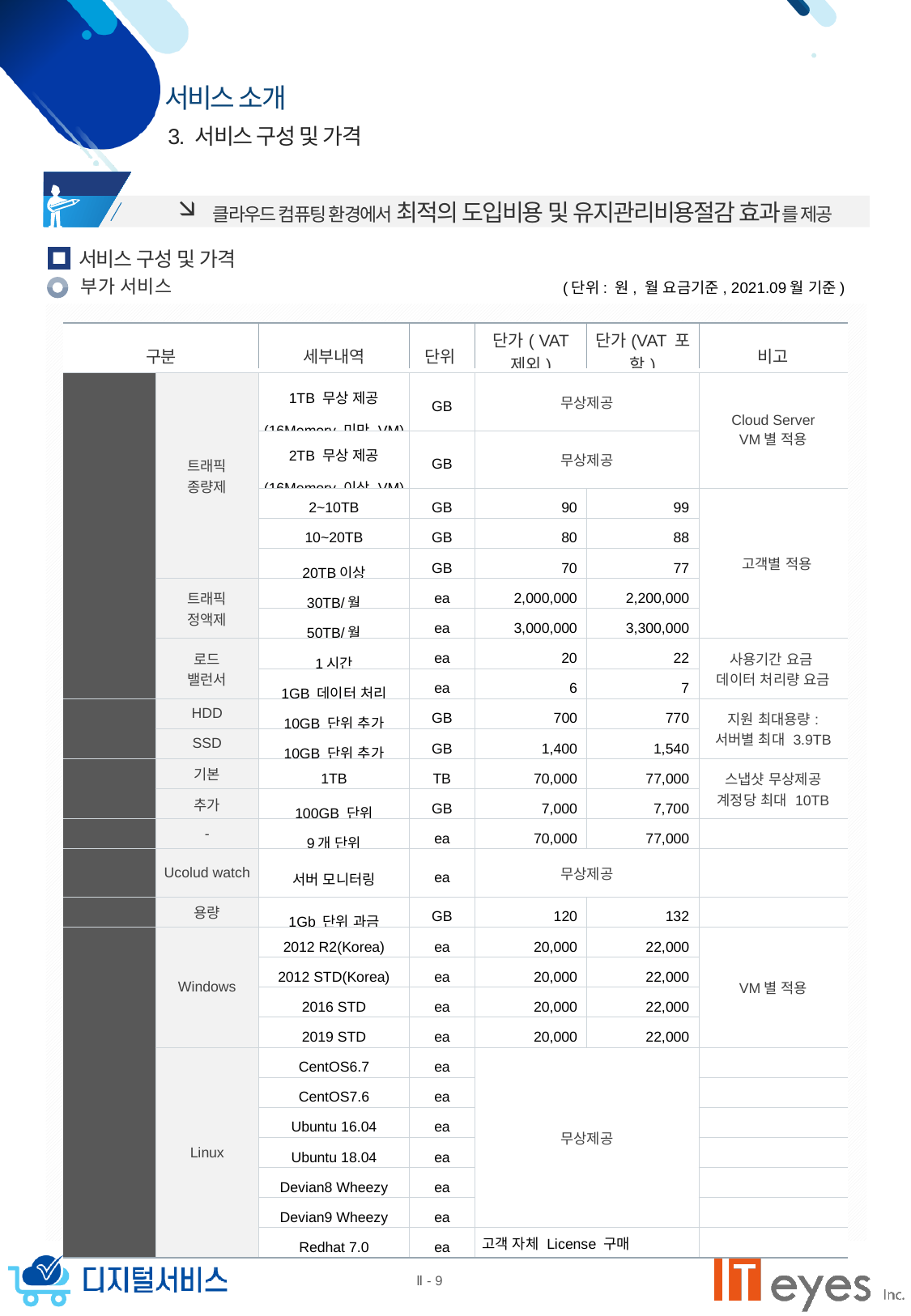

3. 서비스 구성 및 가격
 클라우드 컴퓨팅 환경에서 최적의 도입비용 및 유지관리비용절감 효과를 제공
서비스 구성 및 가격

부가 서비스

(단위: 원, 월 요금기준, 2021.09월 기준)

| 구분 |  | 세부내역 | 단위 | 단가( VAT 제외) | 단가(VAT 포함) | 비고 |
| --- | --- | --- | --- | --- | --- | --- |
|  |  |  |  |  |  |  |
| 네트워크 | 트래픽 종량제 | 1TB 무상 제공 (16Memory 미만 VM) | GB | 무상제공 |  | Cloud Server VM별 적용 |
|  |  | 2TB 무상 제공 (16Memory 이상 VM) | GB | 무상제공 |  |  |
|  |  | 2~10TB | GB | 90 | 99 | 고객별 적용 |
|  |  | 10~20TB | GB | 80 | 88 |  |
|  |  | 20TB이상 | GB | 70 | 77 |  |
|  | 트래픽 정액제 | 30TB/월 | ea | 2,000,000 | 2,200,000 |  |
|  |  | 50TB/월 | ea | 3,000,000 | 3,300,000 |  |
|  | 로드 밸런서 | 1시간 | ea | 20 | 22 | 사용기간 요금 데이터 처리량 요금 |
|  |  | 1GB 데이터 처리 | ea | 6 | 7 |  |
| 추가 Disk | HDD | 10GB 단위 추가 | GB | 700 | 770 | 지원 최대용량: 서버별 최대 3.9TB |
|  | SSD | 10GB 단위 추가 | GB | 1,400 | 1,540 |  |
| NAS | 기본 | 1TB | TB | 70,000 | 77,000 | 스냅샷 무상제공 계정당 최대 10TB |
|  | 추가 | 100GB 단위 | GB | 7,000 | 7,700 |  |
| 공인IP | - | 9개 단위 | ea | 70,000 | 77,000 |  |
| 모니터링 | Ucolud watch | 서버 모니터링 | ea | 무상제공 |  |  |
| 스냅샷 | 용량 | 1Gb 단위 과금 | GB | 120 | 132 |  |
| 운영체계 | Windows | 2012 R2(Korea) | ea | 20,000 | 22,000 | VM별 적용 |
|  |  | 2012 STD(Korea) | ea | 20,000 | 22,000 |  |
|  |  | 2016 STD | ea | 20,000 | 22,000 |  |
|  |  | 2019 STD | ea | 20,000 | 22,000 |  |
|  | Linux | CentOS6.7 | ea | 무상제공 |  |  |
|  |  | CentOS7.6 | ea |  |  |  |
|  |  | Ubuntu 16.04 | ea |  |  |  |
|  |  | Ubuntu 18.04 | ea |  |  |  |
|  |  | Devian8 Wheezy | ea |  |  |  |
|  |  | Devian9 Wheezy | ea |  |  |  |
|  |  | Redhat 7.0 | ea | 고객 자체 License 구매 |  |  |